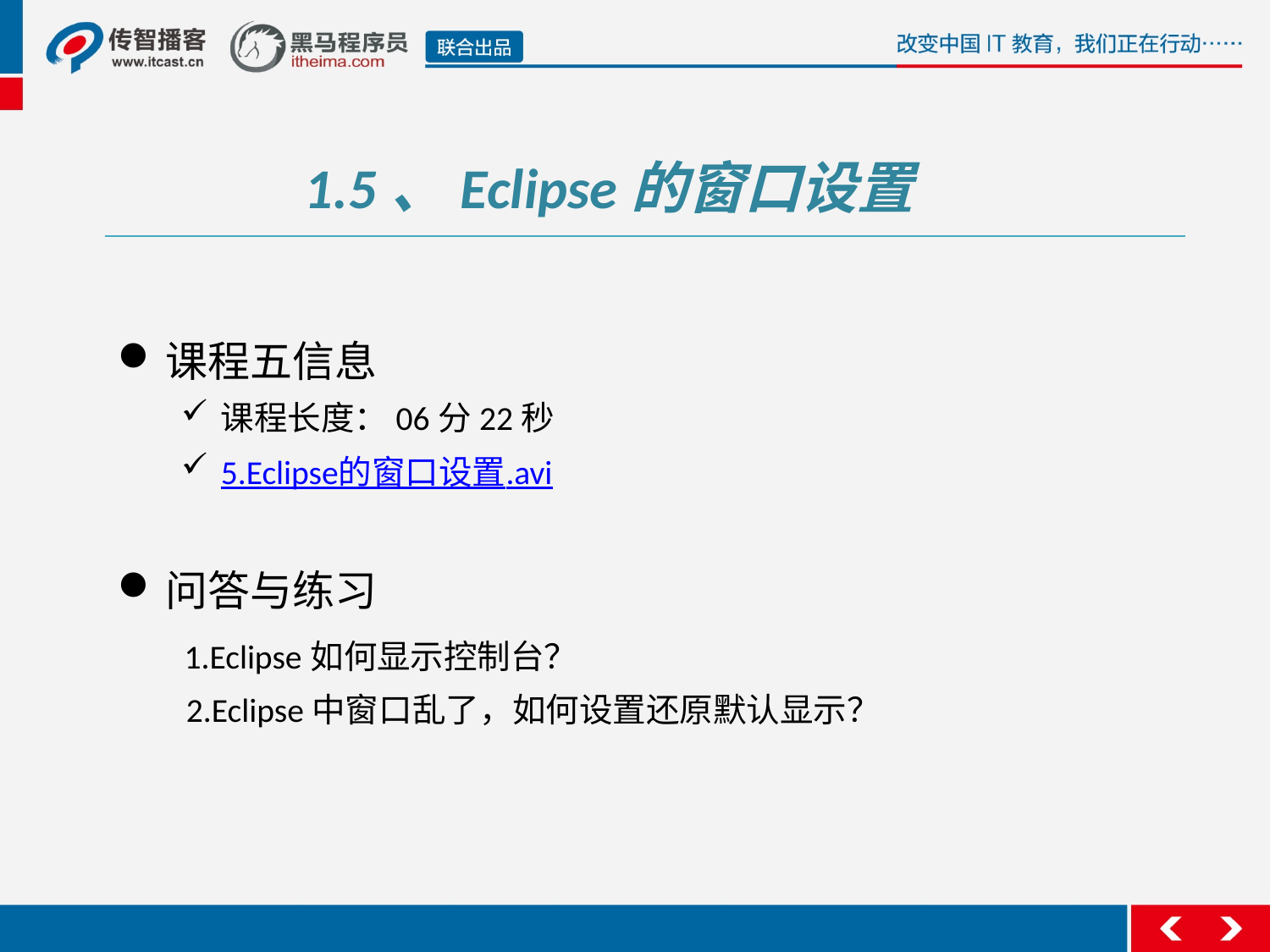

1.5、Eclipse的窗口设置

课程五信息
课程长度：06分22秒
5.Eclipse的窗口设置.avi

问答与练习
       1.Eclipse如何显示控制台？
         2.Eclipse中窗口乱了，如何设置还原默认显示？